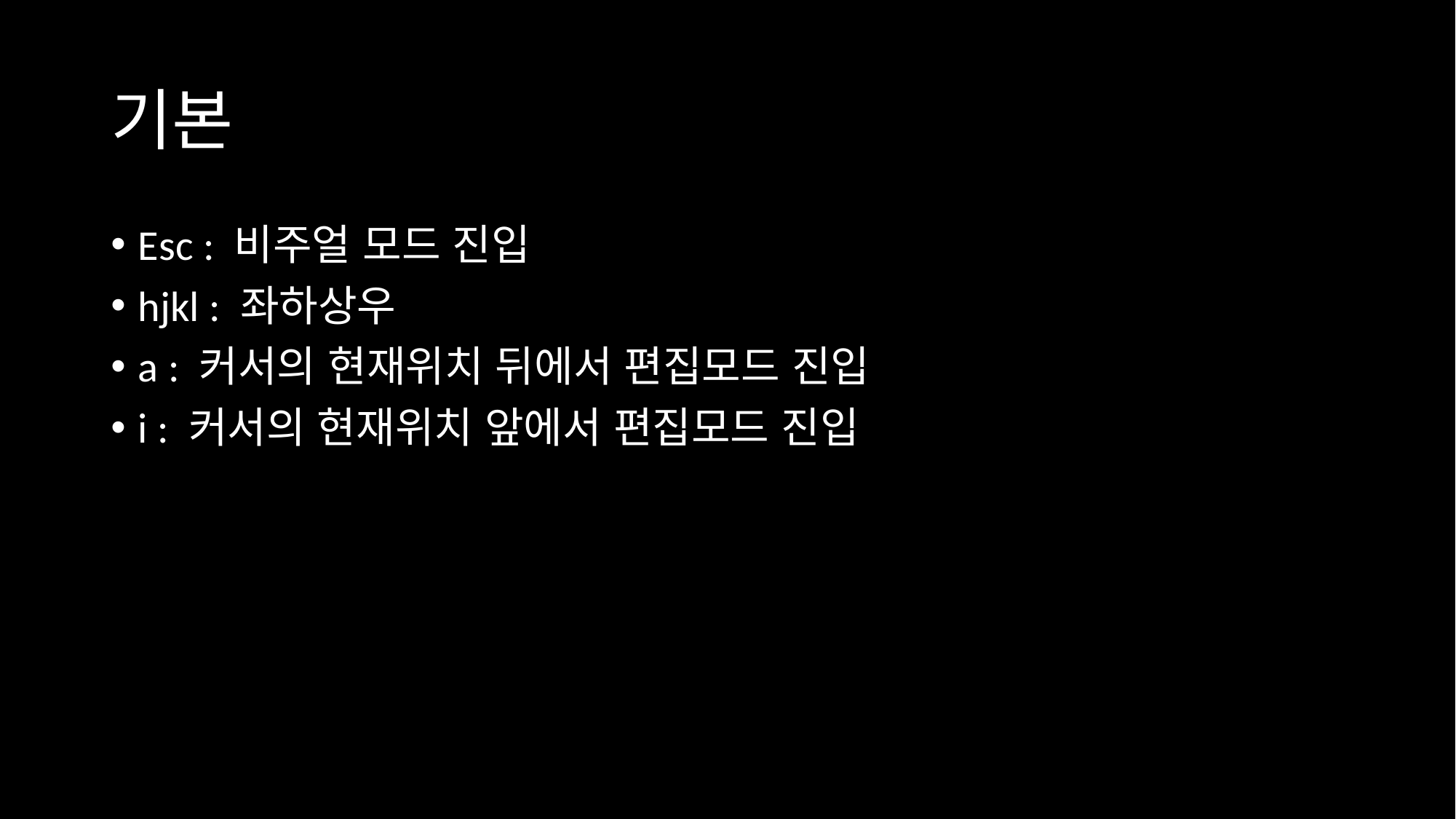

# 기본
Esc : 비주얼 모드 진입
hjkl : 좌하상우
a : 커서의 현재위치 뒤에서 편집모드 진입
i : 커서의 현재위치 앞에서 편집모드 진입